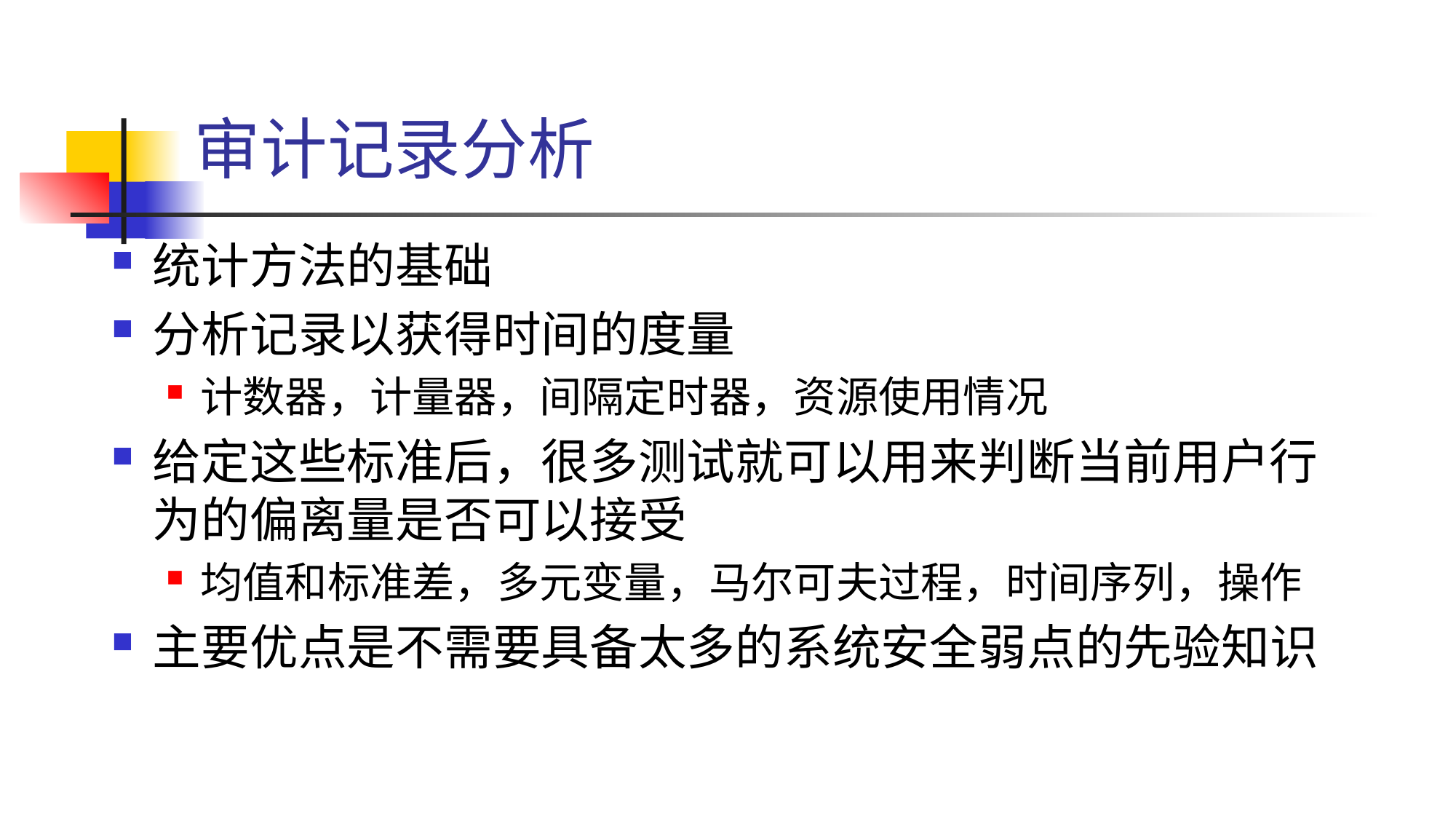

# 审计记录分析
统计方法的基础
分析记录以获得时间的度量
计数器，计量器，间隔定时器，资源使用情况
给定这些标准后，很多测试就可以用来判断当前用户行为的偏离量是否可以接受
均值和标准差，多元变量，马尔可夫过程，时间序列，操作
主要优点是不需要具备太多的系统安全弱点的先验知识